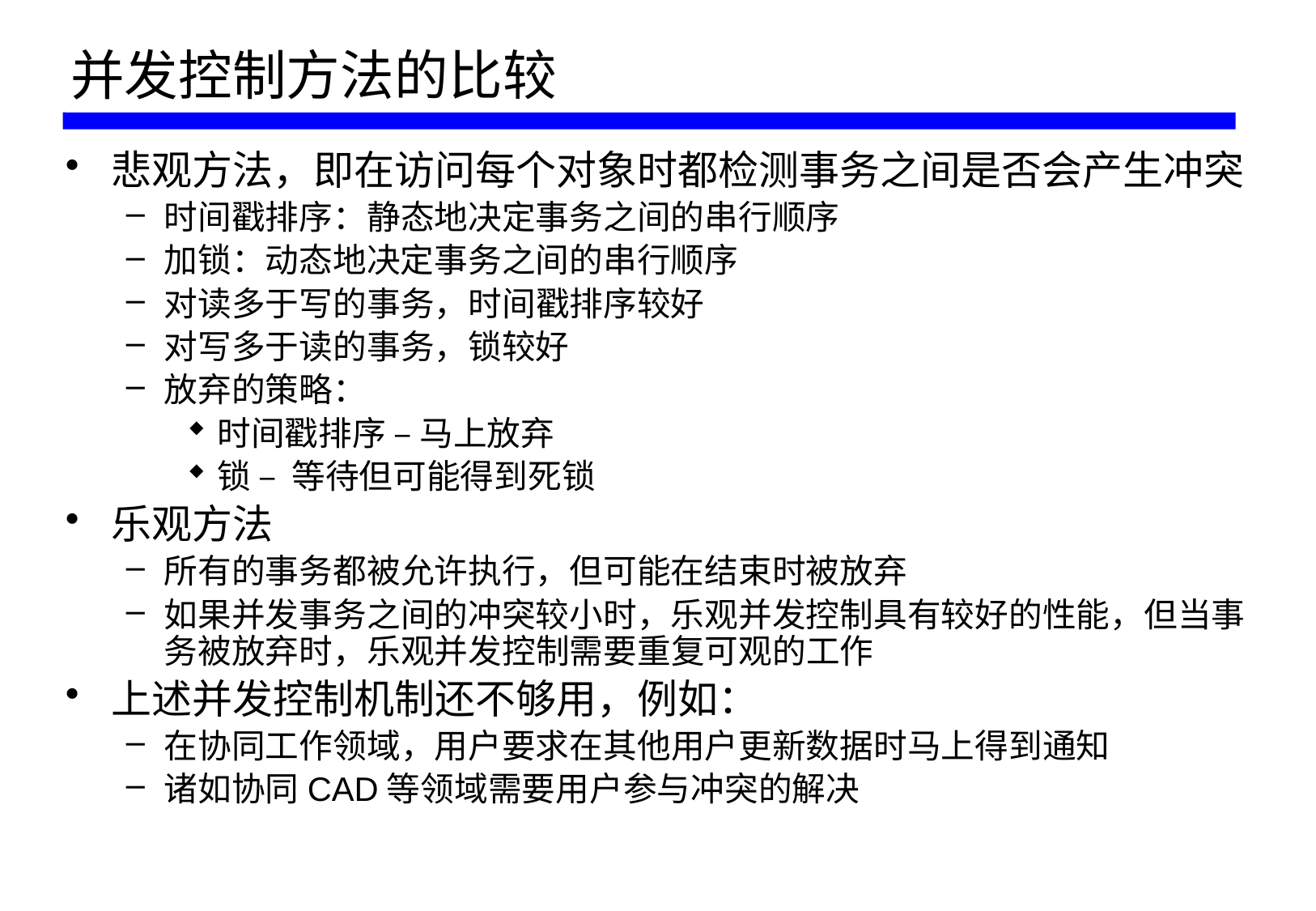

# 并发控制方法的比较
悲观方法，即在访问每个对象时都检测事务之间是否会产生冲突
时间戳排序：静态地决定事务之间的串行顺序
加锁：动态地决定事务之间的串行顺序
对读多于写的事务，时间戳排序较好
对写多于读的事务，锁较好
放弃的策略：
时间戳排序 – 马上放弃
锁 –  等待但可能得到死锁
乐观方法
所有的事务都被允许执行，但可能在结束时被放弃
如果并发事务之间的冲突较小时，乐观并发控制具有较好的性能，但当事务被放弃时，乐观并发控制需要重复可观的工作
上述并发控制机制还不够用，例如：
在协同工作领域，用户要求在其他用户更新数据时马上得到通知
诸如协同CAD等领域需要用户参与冲突的解决